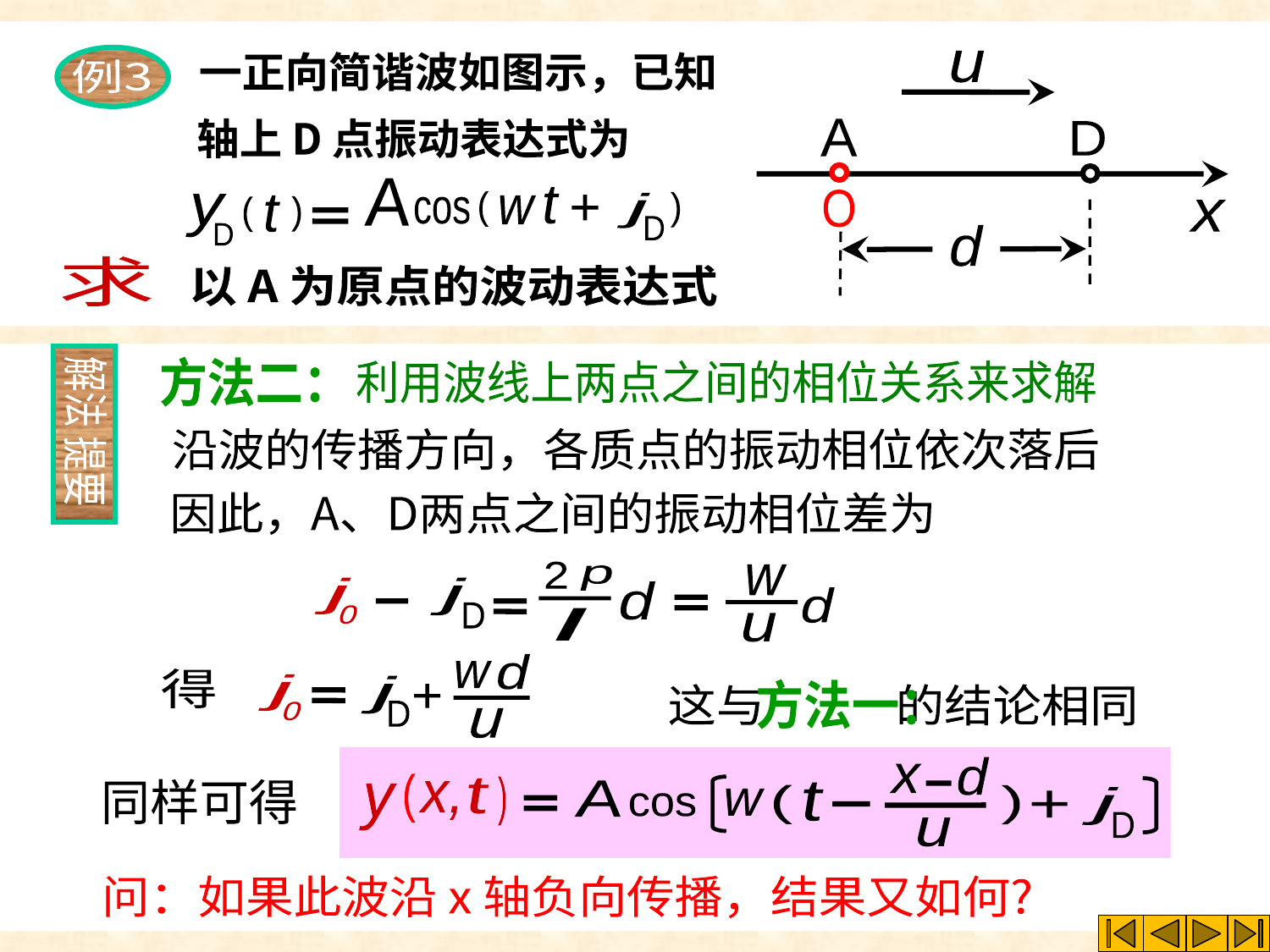

例3
一正向简谐波如图示，已知
轴上 D 点振动表达式为
A
t
(
(
ϕ
y
+
t
ω
(
(
cos

D
D
u

A
D

x

d

O
求
以 A 为原点的波动表达式

解法
提要
方法二：
利用波线上两点之间的相位关系来求解
沿波的传播方向，各质点的振动相位依次落后
因此，A、D两点之间的振动相位差为
2
ω
π
ϕ
D
ϕ
0
d
d

λ
u
d
ω
ϕ
0
ϕ
D
+

u
得
方法一：
这与            的结论相同

d
x

u
)
)

t

A
x,
t
y
(
)
ϕ
D
ω
+
cos

同样可得
问：如果此波沿 x 轴负向传播，结果又如何?